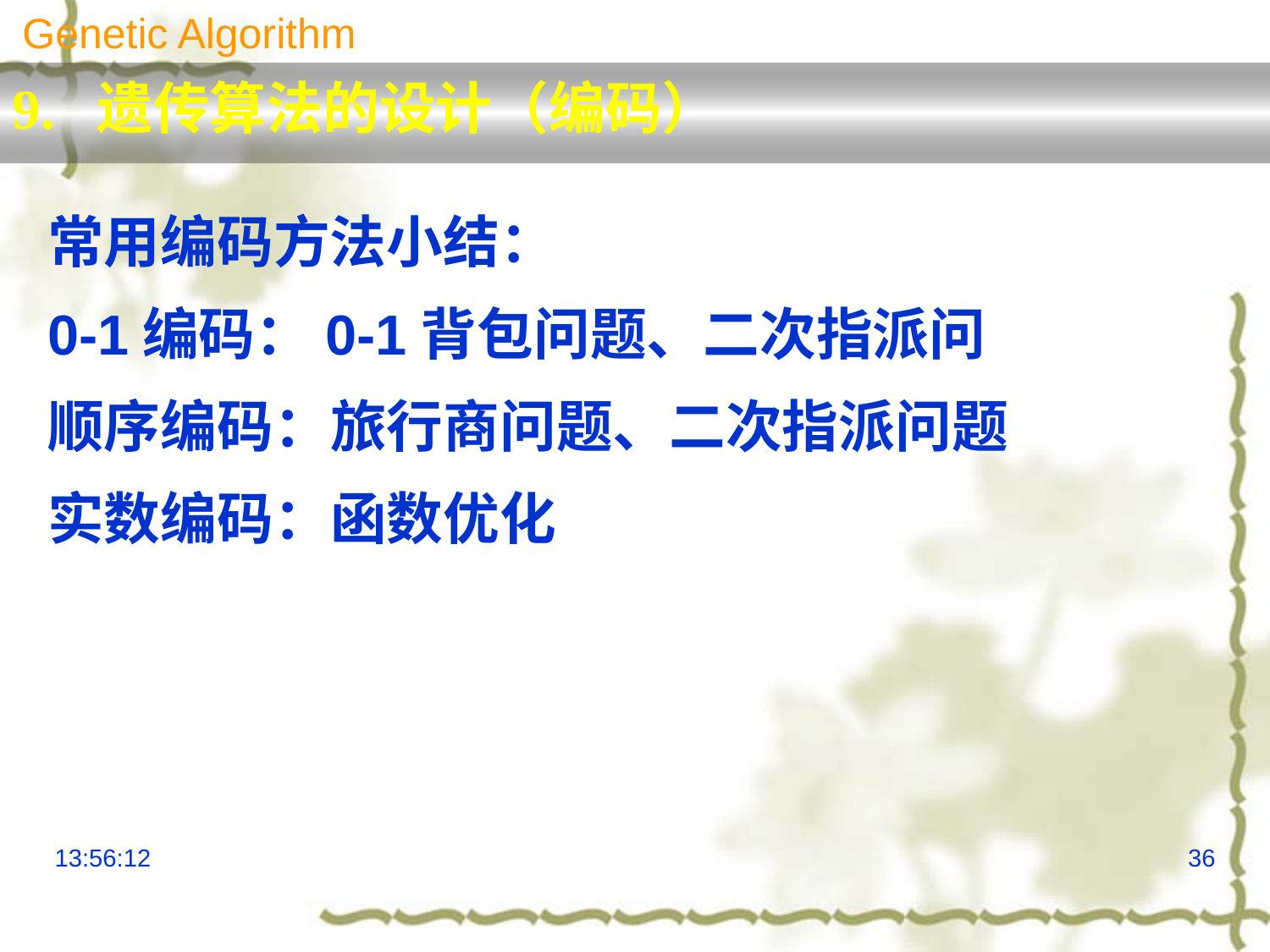

Genetic Algorithm
9.  遗传算法的设计（编码）
常用编码方法小结：
0-1编码：0-1背包问题、二次指派问
顺序编码：旅行商问题、二次指派问题
实数编码：函数优化

13:56:12
36